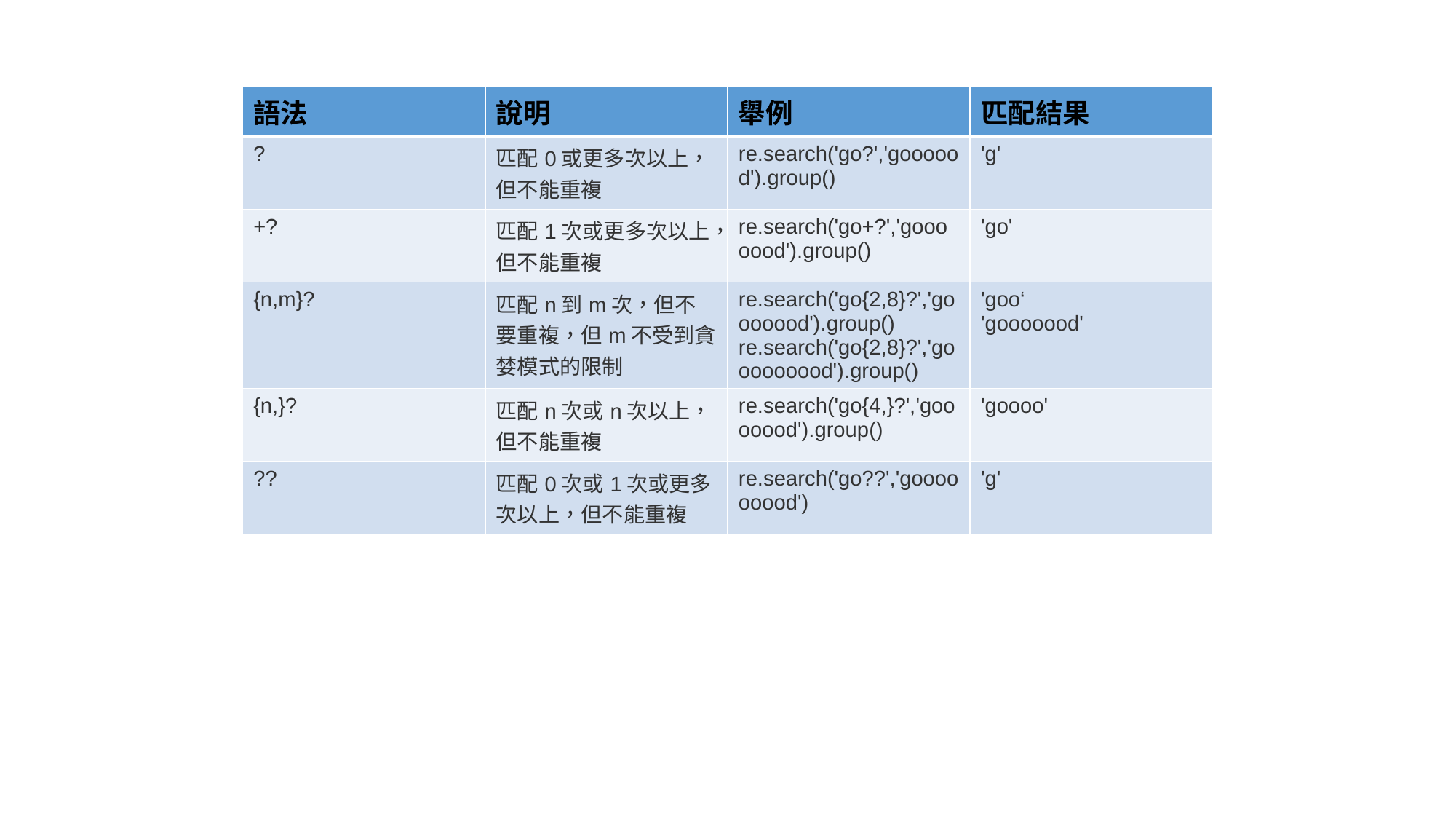

| 語法 | 說明 | 舉例 | 匹配結果 |
| --- | --- | --- | --- |
| ? | 匹配0或更多次以上，但不能重複 | re.search('go?','goooood').group() | 'g' |
| +? | 匹配1次或更多次以上，但不能重複 | re.search('go+?','gooooood').group() | 'go' |
| {n,m}? | 匹配n到m次，但不要重複，但m不受到貪婪模式的限制 | re.search('go{2,8}?','gooooood').group() re.search('go{2,8}?','gooooooood').group() | 'goo‘ 'gooooood' |
| {n,}? | 匹配n次或n次以上，但不能重複 | re.search('go{4,}?','gooooood').group() | 'goooo' |
| ?? | 匹配0次或1次或更多次以上，但不能重複 | re.search('go??','gooooooood') | 'g' |